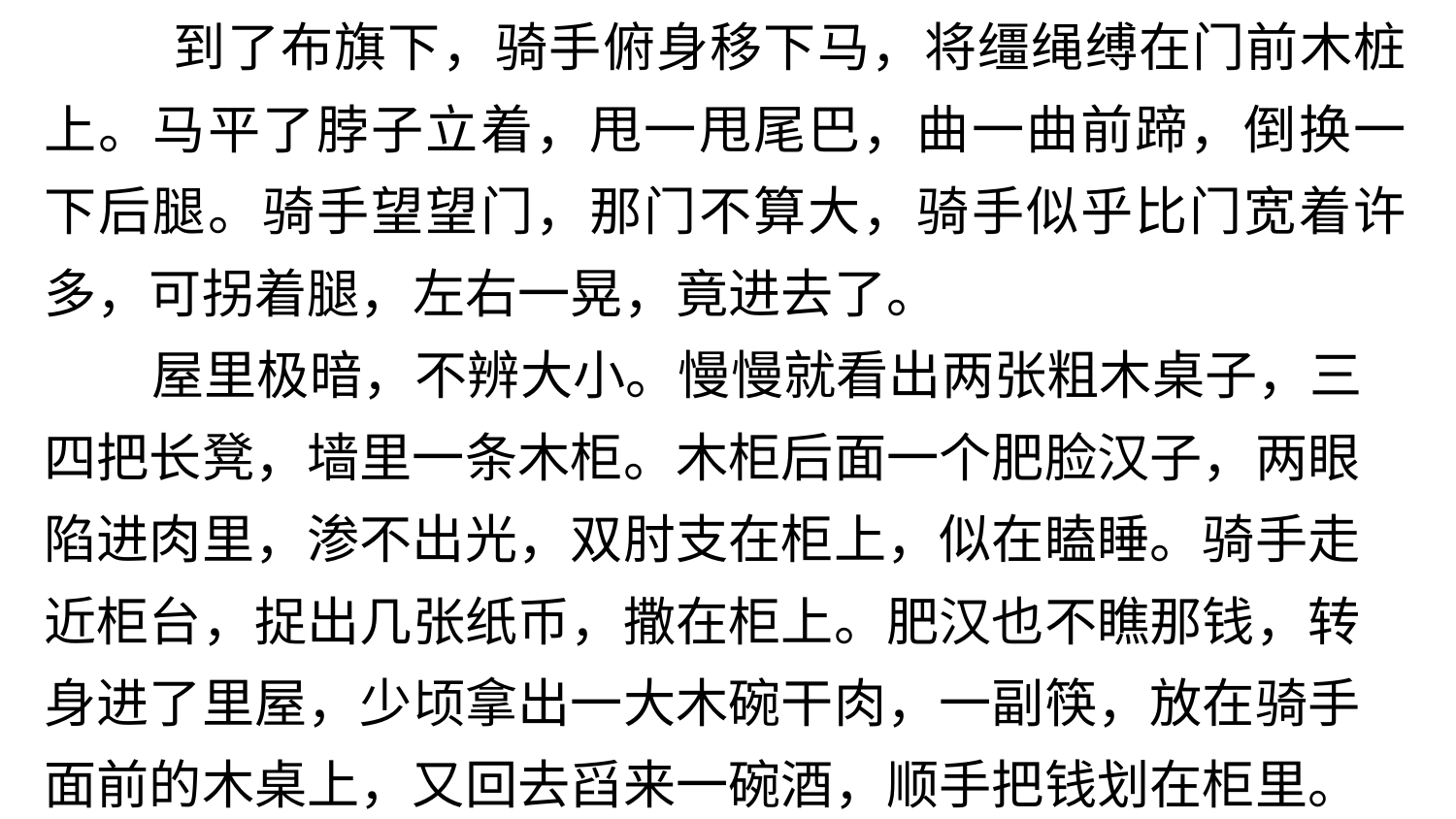

到了布旗下，骑手俯身移下马，将缰绳缚在门前木桩上。马平了脖子立着，甩一甩尾巴，曲一曲前蹄，倒换一下后腿。骑手望望门，那门不算大，骑手似乎比门宽着许多，可拐着腿，左右一晃，竟进去了。
        屋里极暗，不辨大小。慢慢就看出两张粗木桌子，三四把长凳，墙里一条木柜。木柜后面一个肥脸汉子，两眼陷进肉里，渗不出光，双肘支在柜上，似在瞌睡。骑手走近柜台，捉出几张纸币，撒在柜上。肥汉也不瞧那钱，转身进了里屋，少顷拿出一大木碗干肉，一副筷，放在骑手面前的木桌上，又回去舀来一碗酒，顺手把钱划在柜里。